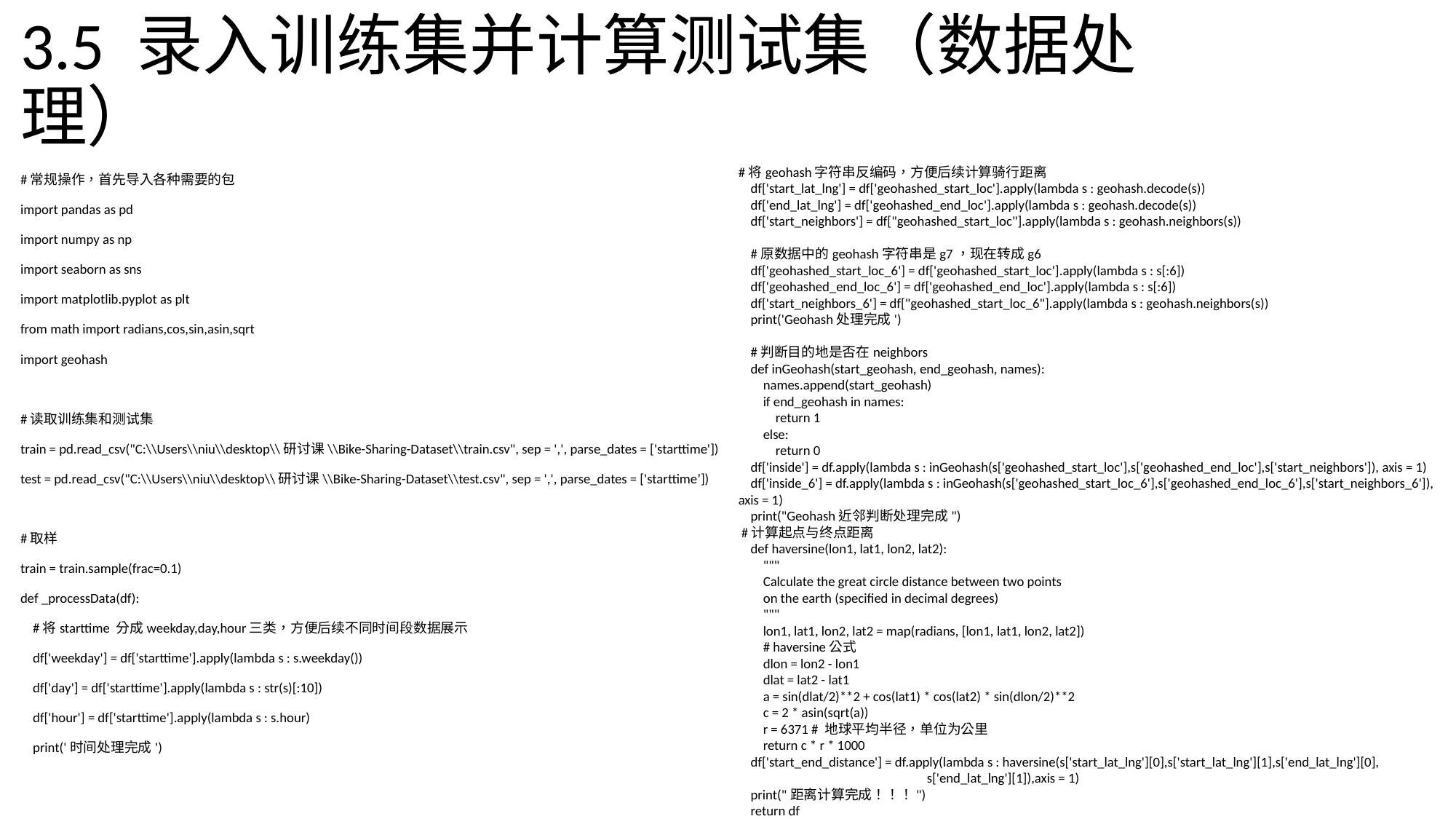

# 3.5 录入训练集并计算测试集（数据处理）
#将geohash字符串反编码，方便后续计算骑行距离
    df['start_lat_lng'] = df['geohashed_start_loc'].apply(lambda s : geohash.decode(s))
    df['end_lat_lng'] = df['geohashed_end_loc'].apply(lambda s : geohash.decode(s))
    df['start_neighbors'] = df["geohashed_start_loc"].apply(lambda s : geohash.neighbors(s))

    #原数据中的geohash字符串是g7，现在转成g6
    df['geohashed_start_loc_6'] = df['geohashed_start_loc'].apply(lambda s : s[:6])
    df['geohashed_end_loc_6'] = df['geohashed_end_loc'].apply(lambda s : s[:6])
    df['start_neighbors_6'] = df["geohashed_start_loc_6"].apply(lambda s : geohash.neighbors(s))
    print('Geohash处理完成')

    #判断目的地是否在neighbors
    def inGeohash(start_geohash, end_geohash, names):
        names.append(start_geohash)
        if end_geohash in names:
            return 1
        else:
            return 0
    df['inside'] = df.apply(lambda s : inGeohash(s['geohashed_start_loc'],s['geohashed_end_loc'],s['start_neighbors']), axis = 1)
    df['inside_6'] = df.apply(lambda s : inGeohash(s['geohashed_start_loc_6'],s['geohashed_end_loc_6'],s['start_neighbors_6']), axis = 1)
    print("Geohash近邻判断处理完成")
 #计算起点与终点距离
    def haversine(lon1, lat1, lon2, lat2):
        """
        Calculate the great circle distance between two points
        on the earth (specified in decimal degrees)
        """
        lon1, lat1, lon2, lat2 = map(radians, [lon1, lat1, lon2, lat2])
        # haversine公式
        dlon = lon2 - lon1
        dlat = lat2 - lat1
        a = sin(dlat/2)**2 + cos(lat1) * cos(lat2) * sin(dlon/2)**2
        c = 2 * asin(sqrt(a))
        r = 6371 # 地球平均半径，单位为公里
        return c * r * 1000
    df['start_end_distance'] = df.apply(lambda s : haversine(s['start_lat_lng'][0],s['start_lat_lng'][1],s['end_lat_lng'][0],
                                                             s['end_lat_lng'][1]),axis = 1)
    print("距离计算完成！！！")
    return df
#常规操作，首先导入各种需要的包
import pandas as pd
import numpy as np
import seaborn as sns
import matplotlib.pyplot as plt
from math import radians,cos,sin,asin,sqrt
import geohash

#读取训练集和测试集
train = pd.read_csv("C:\\Users\\niu\\desktop\\研讨课\\Bike-Sharing-Dataset\\train.csv", sep = ',', parse_dates = ['starttime'])
test = pd.read_csv("C:\\Users\\niu\\desktop\\研讨课\\Bike-Sharing-Dataset\\test.csv", sep = ',', parse_dates = ['starttime’])

#取样
train = train.sample(frac=0.1)
def _processData(df):
    #将starttime 分成weekday,day,hour三类，方便后续不同时间段数据展示
    df['weekday'] = df['starttime'].apply(lambda s : s.weekday())
    df['day'] = df['starttime'].apply(lambda s : str(s)[:10])
    df['hour'] = df['starttime'].apply(lambda s : s.hour)
    print('时间处理完成')